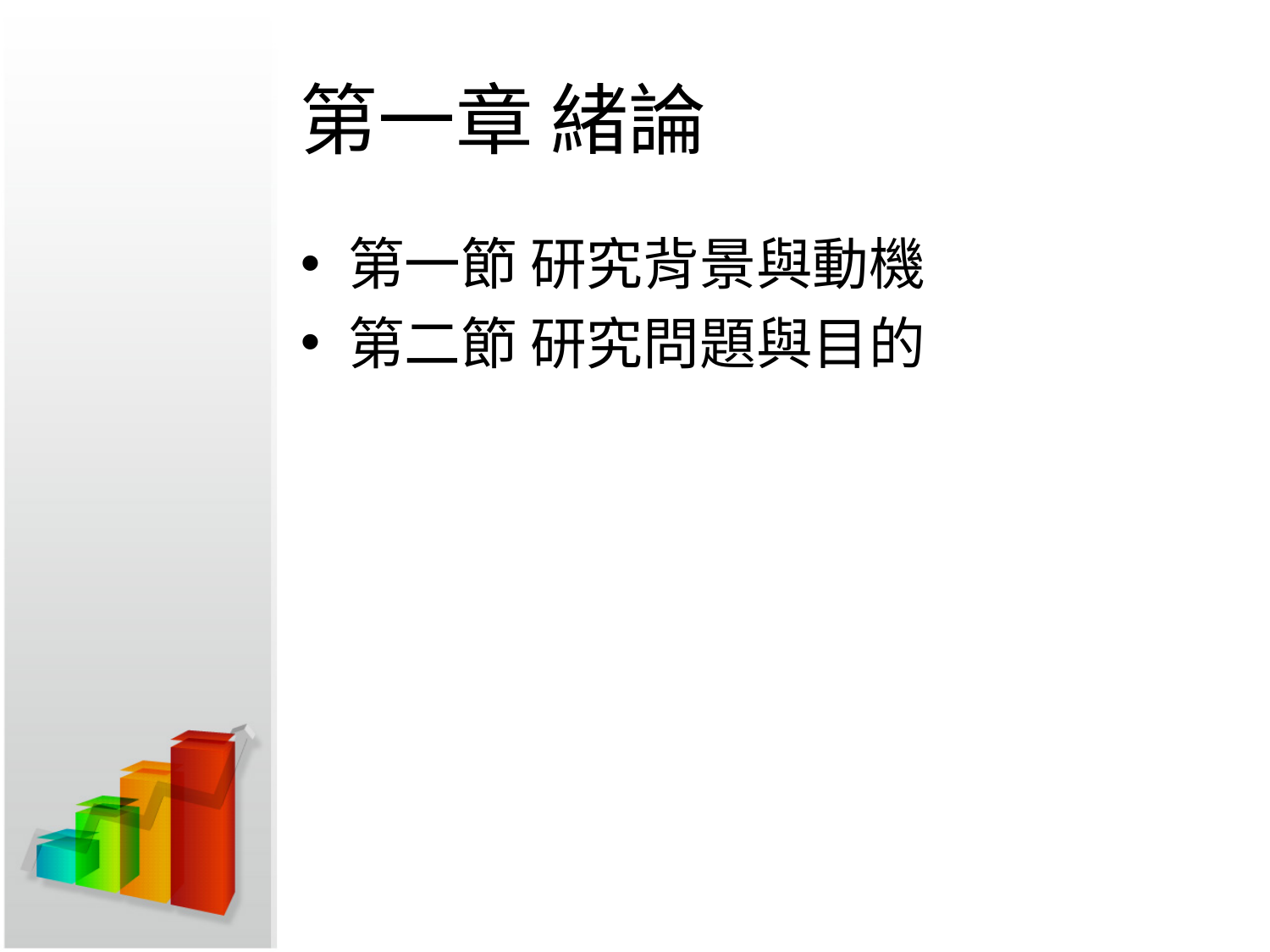

# 第一章 緒論
第一節 研究背景與動機
第二節 研究問題與目的